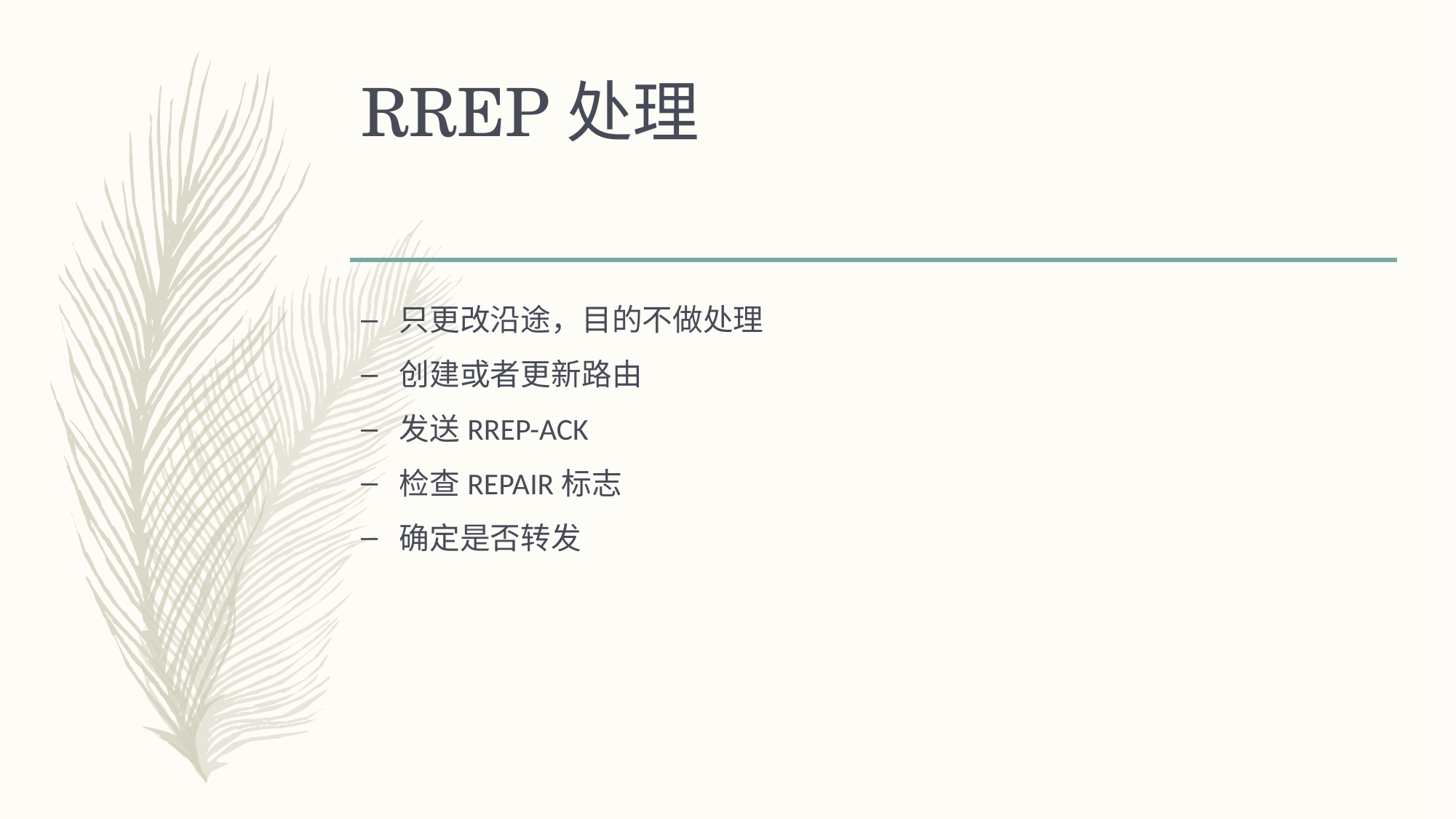

# RREP处理
只更改沿途，目的不做处理
创建或者更新路由
发送RREP-ACK
检查REPAIR标志
确定是否转发